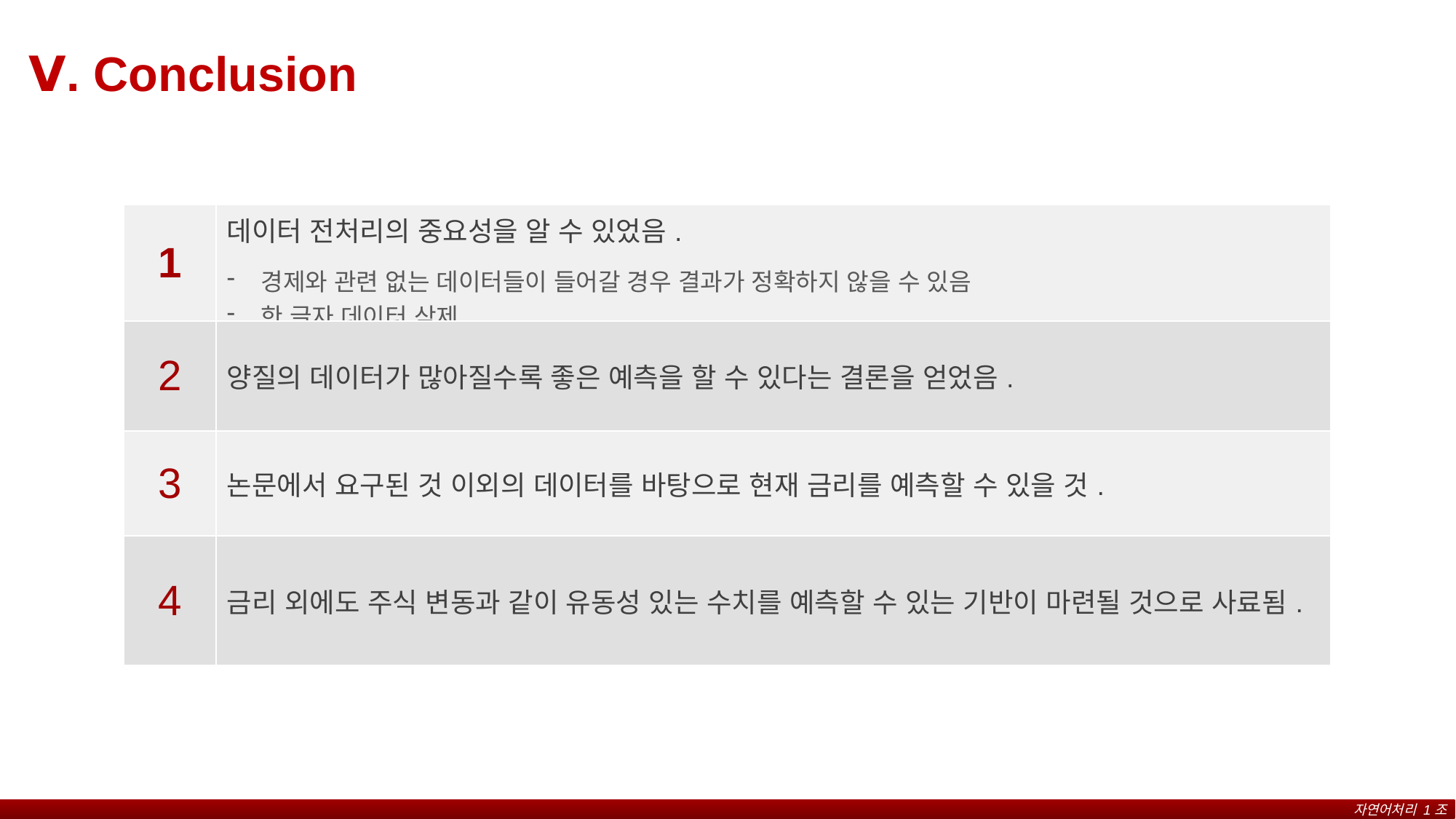

Ⅴ. Conclusion
| 1 | 데이터 전처리의 중요성을 알 수 있었음. 경제와 관련 없는 데이터들이 들어갈 경우 결과가 정확하지 않을 수 있음 한 글자 데이터 삭제 |
| --- | --- |
| 2 | 양질의 데이터가 많아질수록 좋은 예측을 할 수 있다는 결론을 얻었음. |
| 3 | 논문에서 요구된 것 이외의 데이터를 바탕으로 현재 금리를 예측할 수 있을 것. |
| 4 | 금리 외에도 주식 변동과 같이 유동성 있는 수치를 예측할 수 있는 기반이 마련될 것으로 사료됨. |
자연어처리 1조